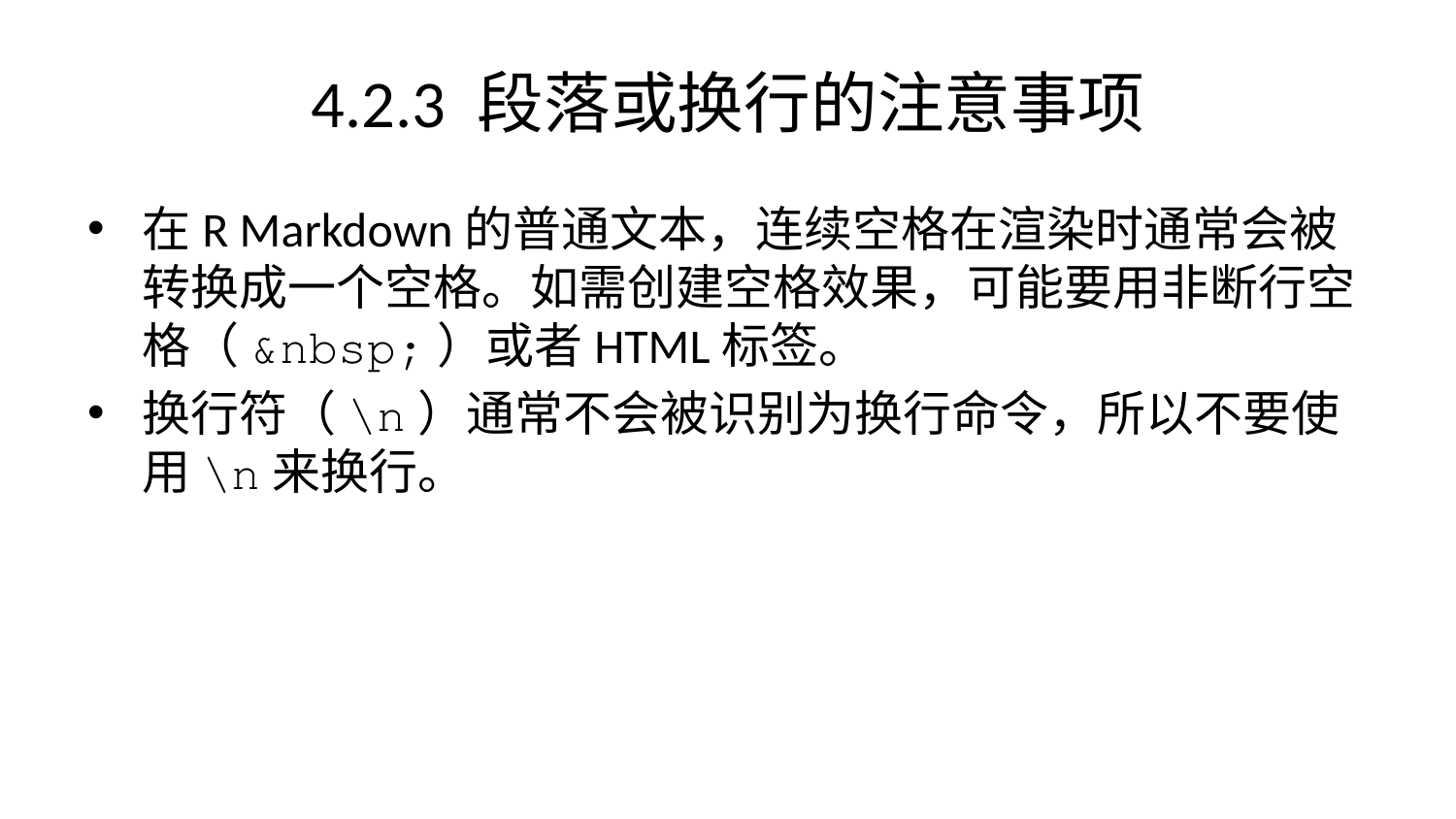

# 4.2.3 段落或换行的注意事项
在R Markdown的普通文本，连续空格在渲染时通常会被转换成一个空格。如需创建空格效果，可能要用非断行空格（&nbsp;）或者HTML标签。
换行符（\n）通常不会被识别为换行命令，所以不要使用\n来换行。